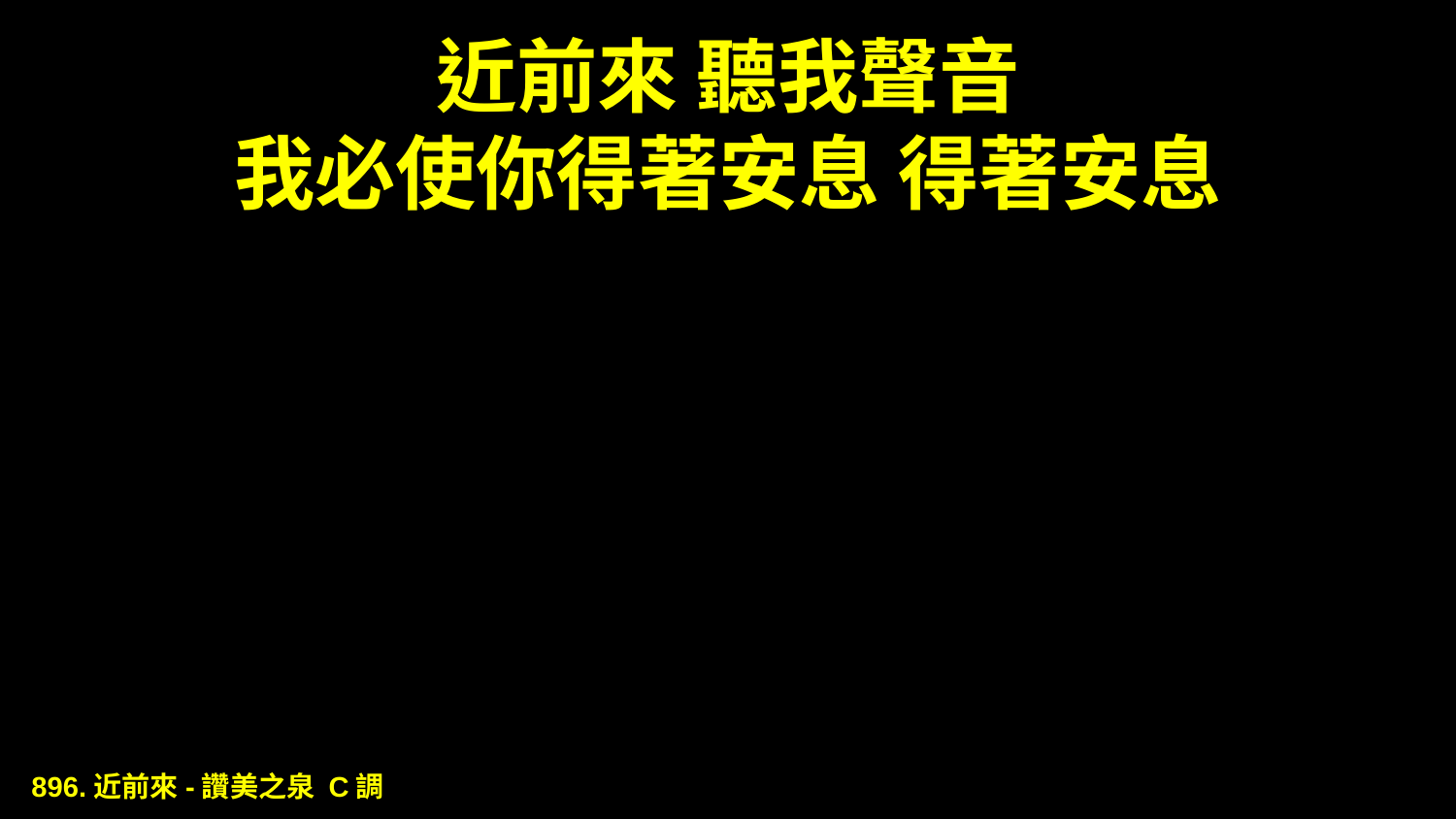

# 近前來 聽我聲音 我必使你得著安息 得著安息
896.近前來-讚美之泉 C調